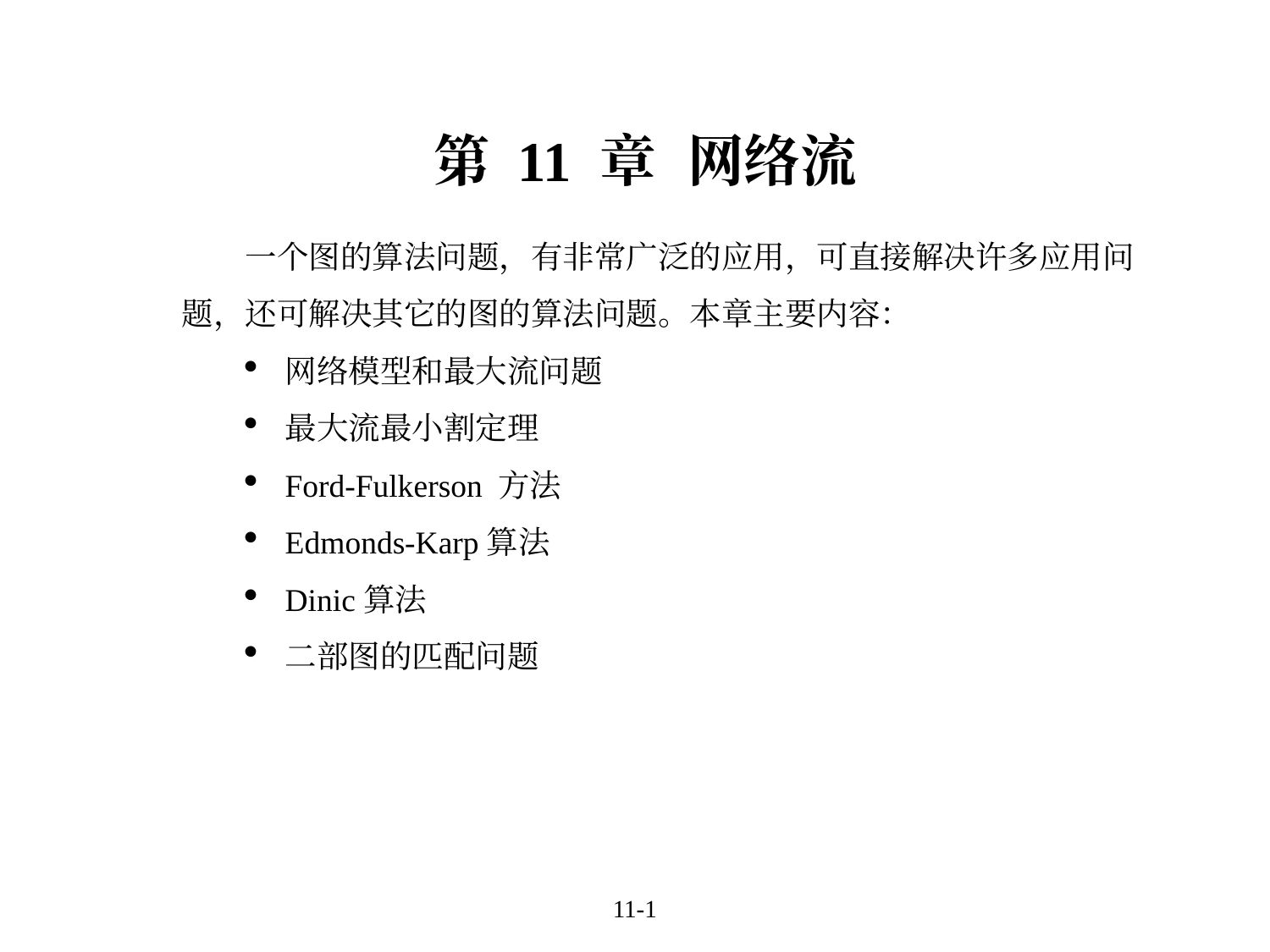

# 第 11 章	网络流
一个图的算法问题，有非常广泛的应用，可直接解决许多应用问题，还可解决其它的图的算法问题。本章主要内容：
网络模型和最大流问题
最大流最小割定理
Ford-Fulkerson 方法
Edmonds-Karp算法
Dinic算法
二部图的匹配问题
11-1